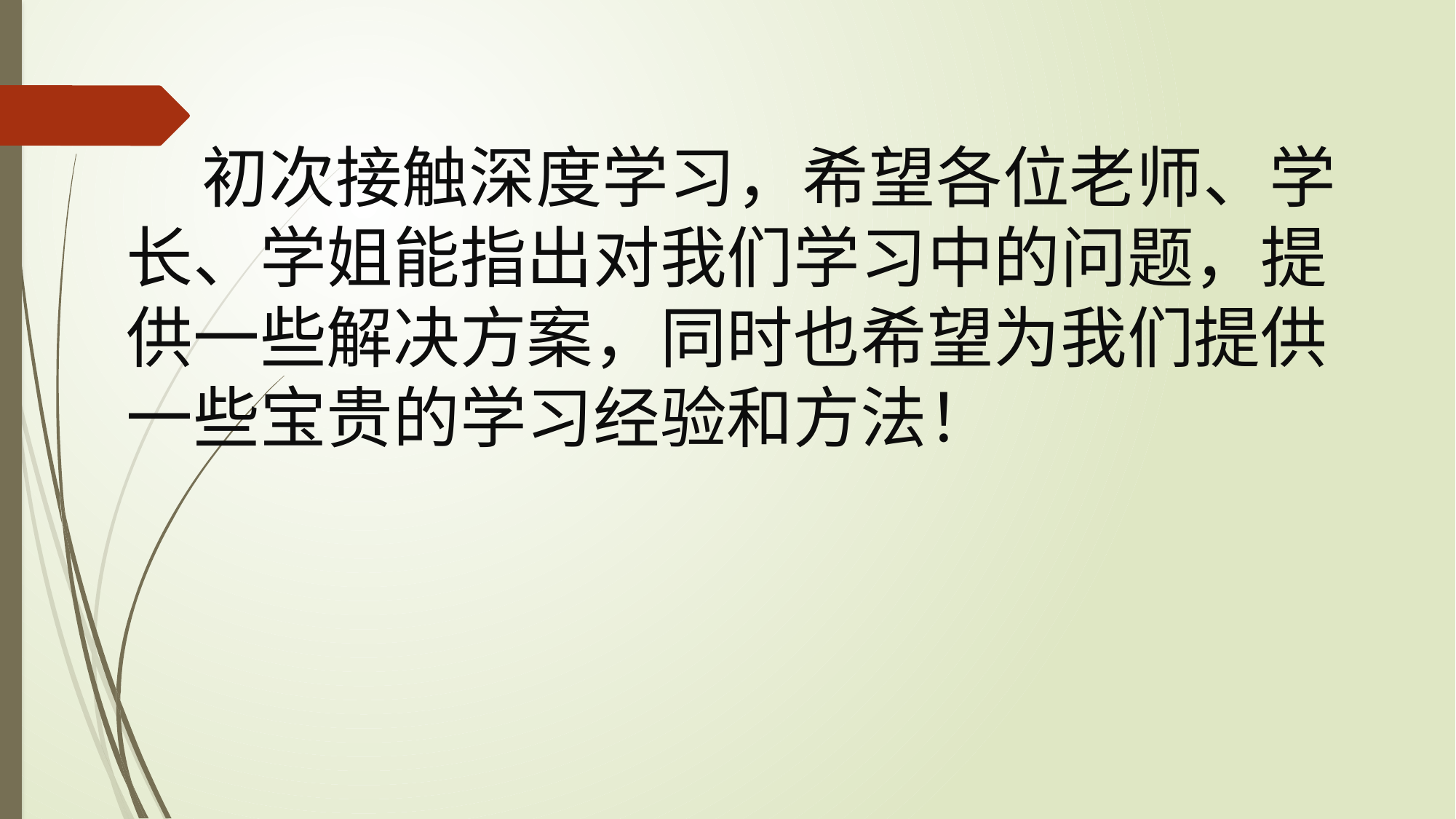

# 初次接触深度学习，希望各位老师、学长、学姐能指出对我们学习中的问题，提供一些解决方案，同时也希望为我们提供一些宝贵的学习经验和方法！